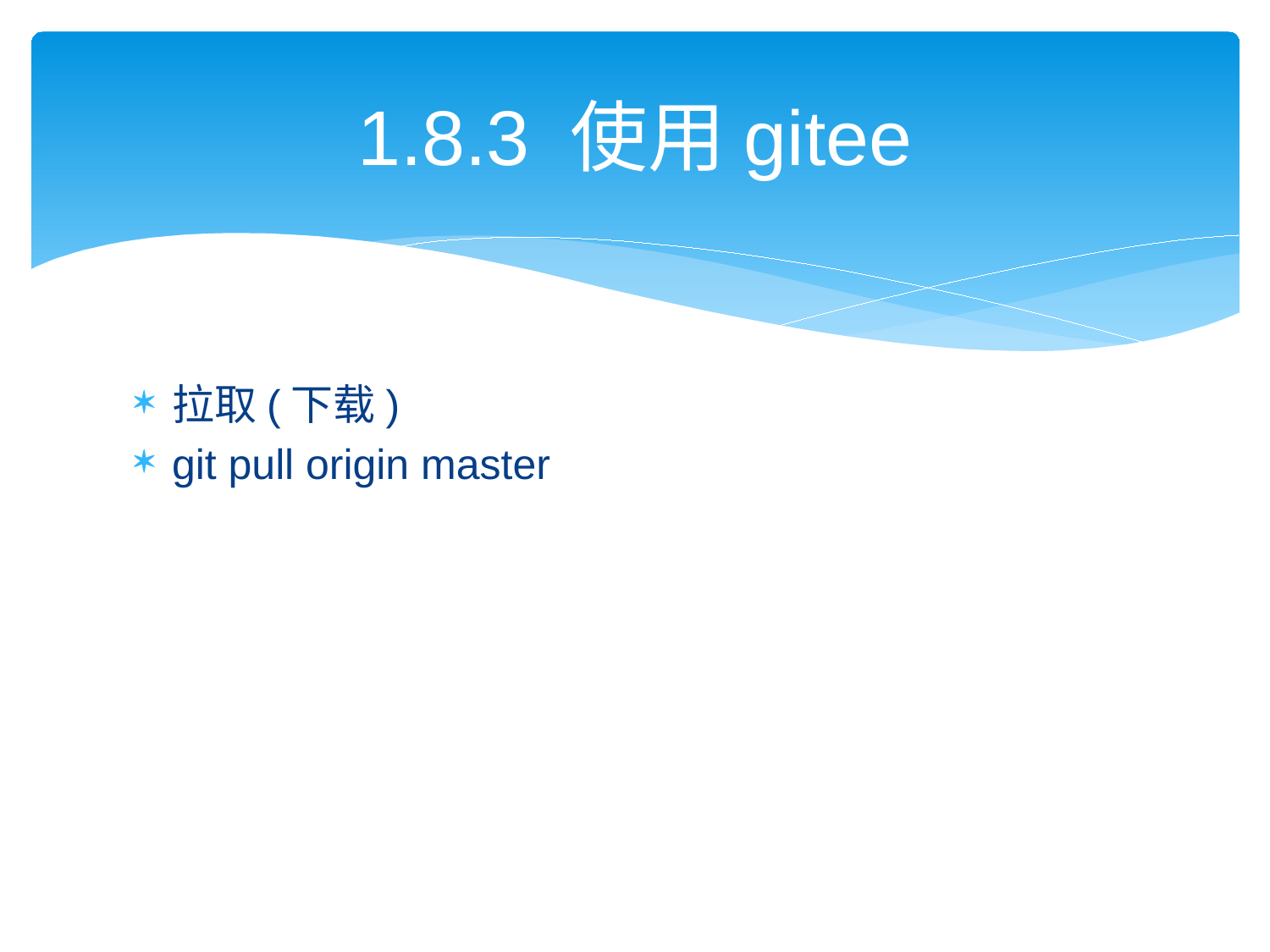

# 1.8.3 使用gitee
拉取(下载)
git pull origin master